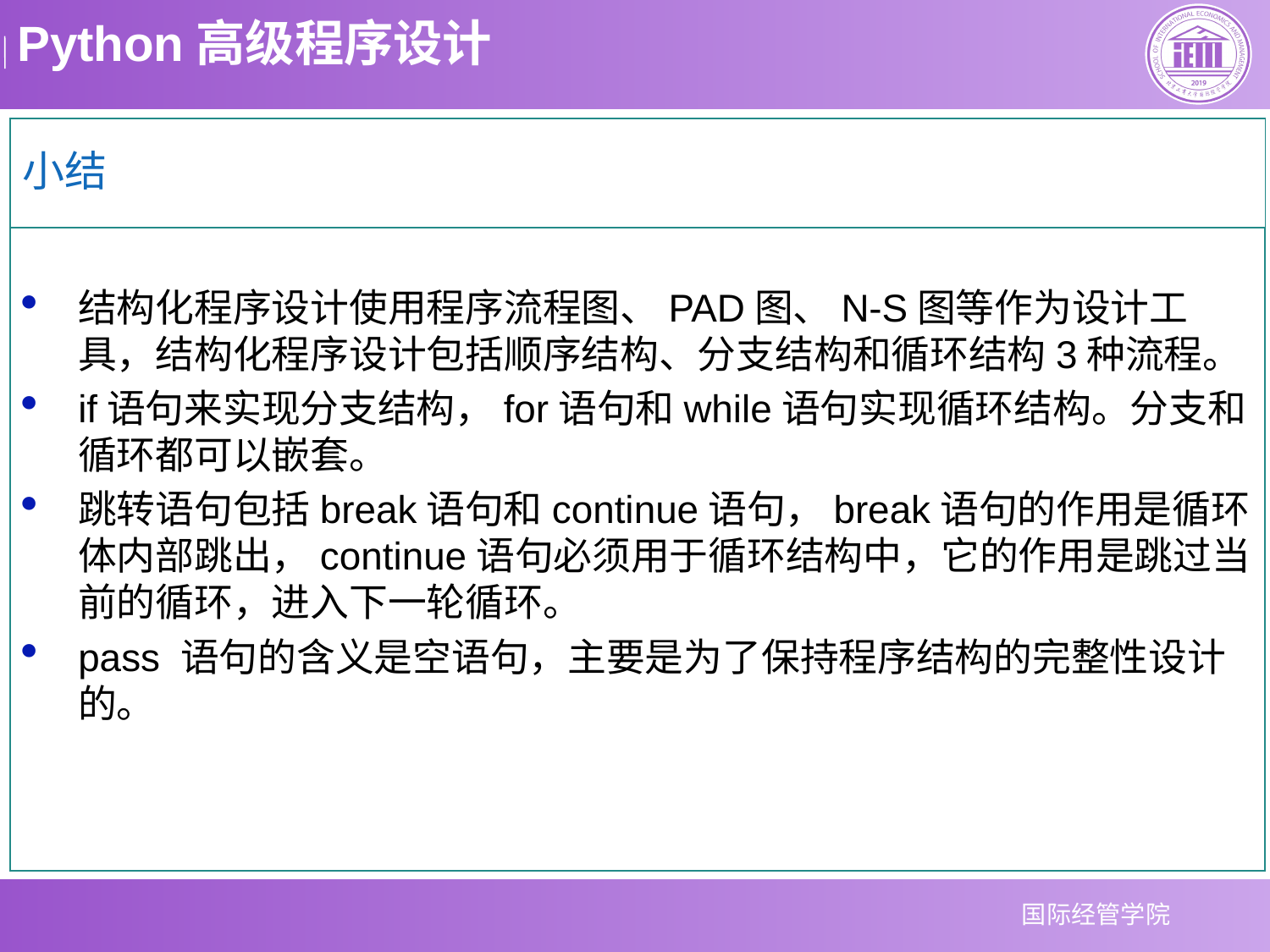

小结

结构化程序设计使用程序流程图、PAD图、N-S图等作为设计工具，结构化程序设计包括顺序结构、分支结构和循环结构3种流程。
if语句来实现分支结构，for语句和while语句实现循环结构。分支和循环都可以嵌套。
跳转语句包括break语句和continue语句，break语句的作用是循环体内部跳出，continue语句必须用于循环结构中，它的作用是跳过当前的循环，进入下一轮循环。
pass 语句的含义是空语句，主要是为了保持程序结构的完整性设计的。